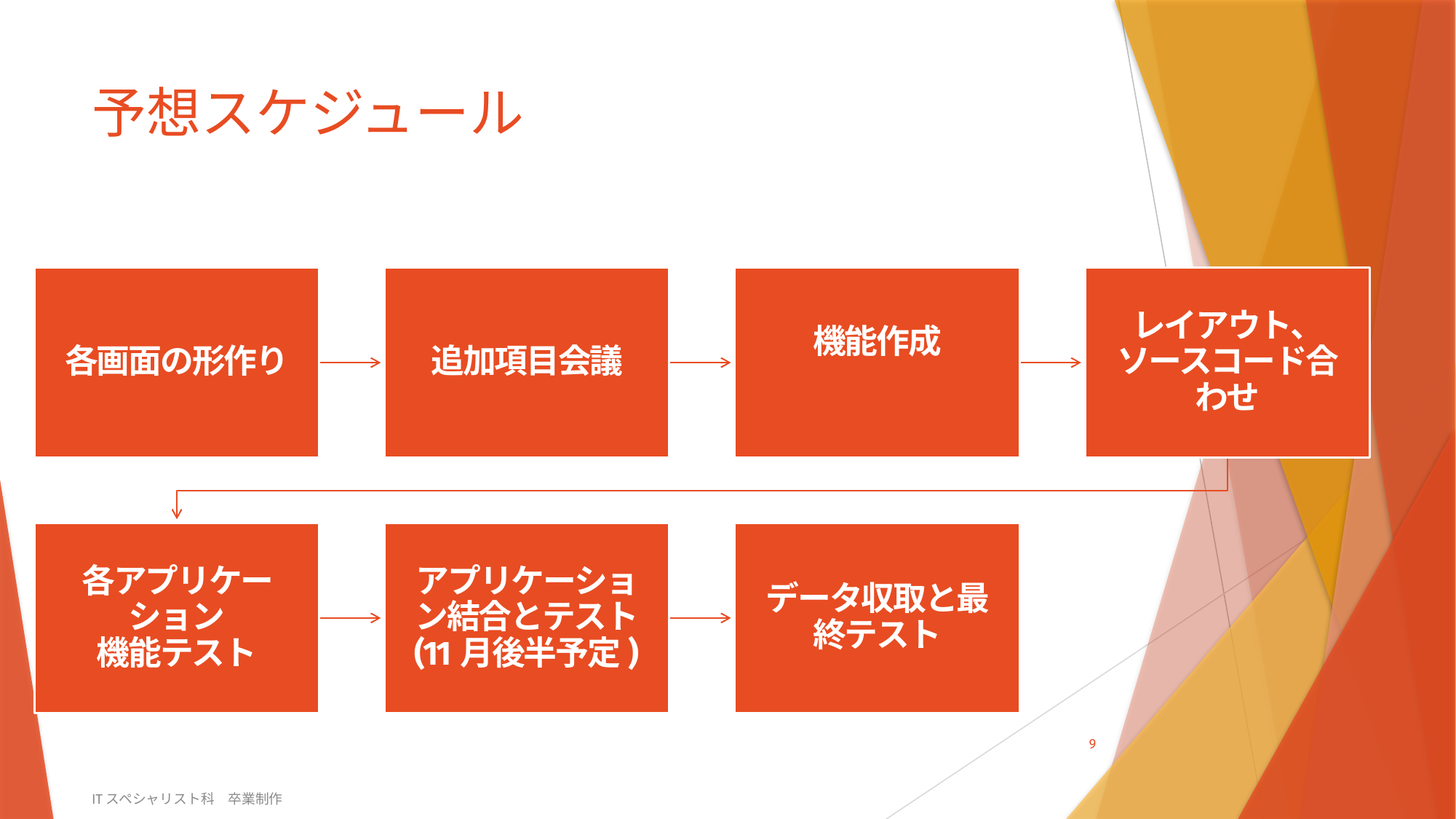

# 予想スケジュール

各画面の形作り

追加項目会議

機能作成

レイアウト、ソースコード合わせ

各アプリケーション
機能テスト

アプリケーション結合とテスト
(11月後半予定)
データ収取と最終テスト
9
ITスペシャリスト科　卒業制作